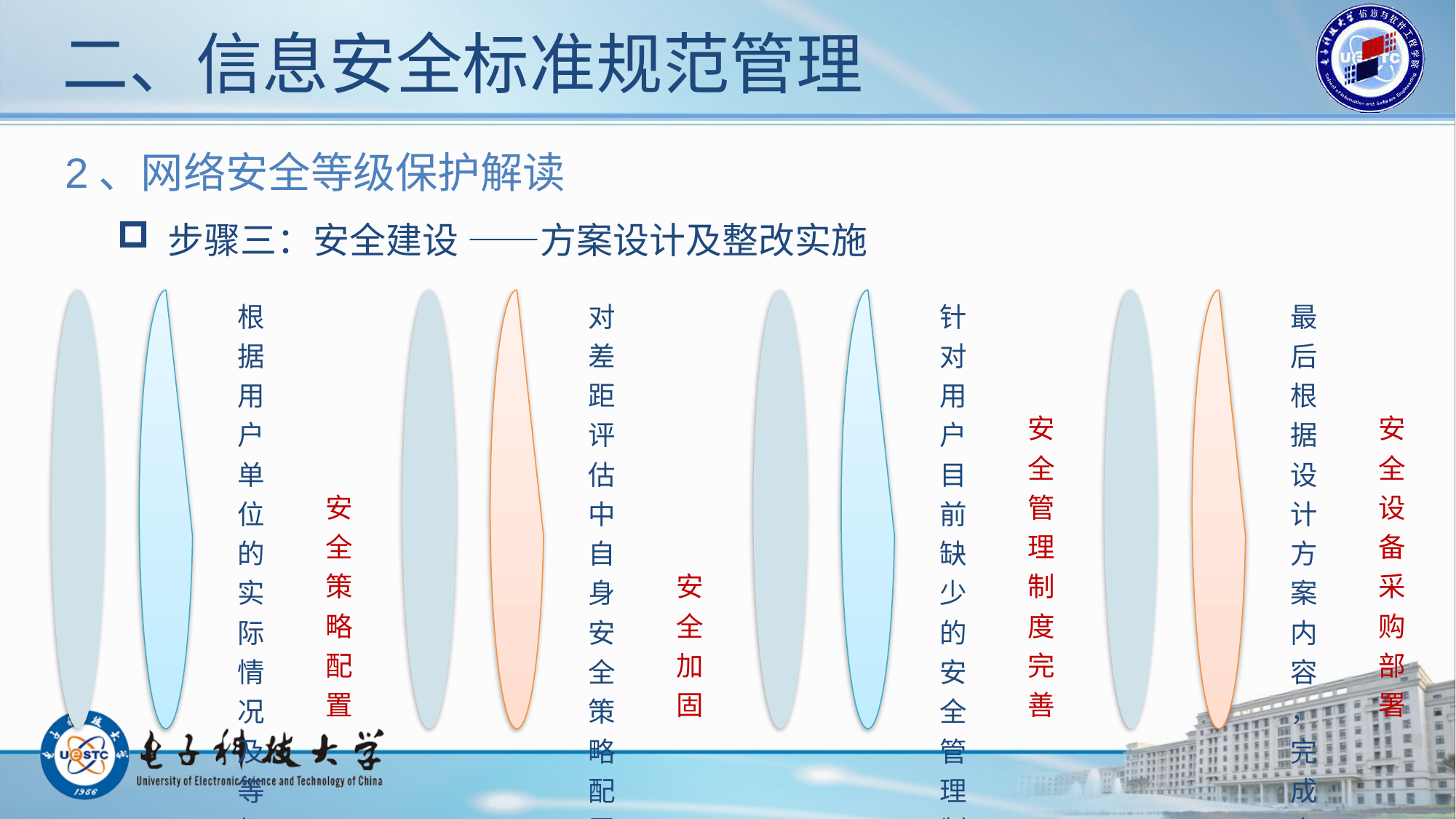

# 二、信息安全标准规范管理
2、网络安全等级保护解读
 步骤三：安全建设 ——方案设计及整改实施
安全策略配置
安全加固
安全管理制度完善
安全设备采购部署